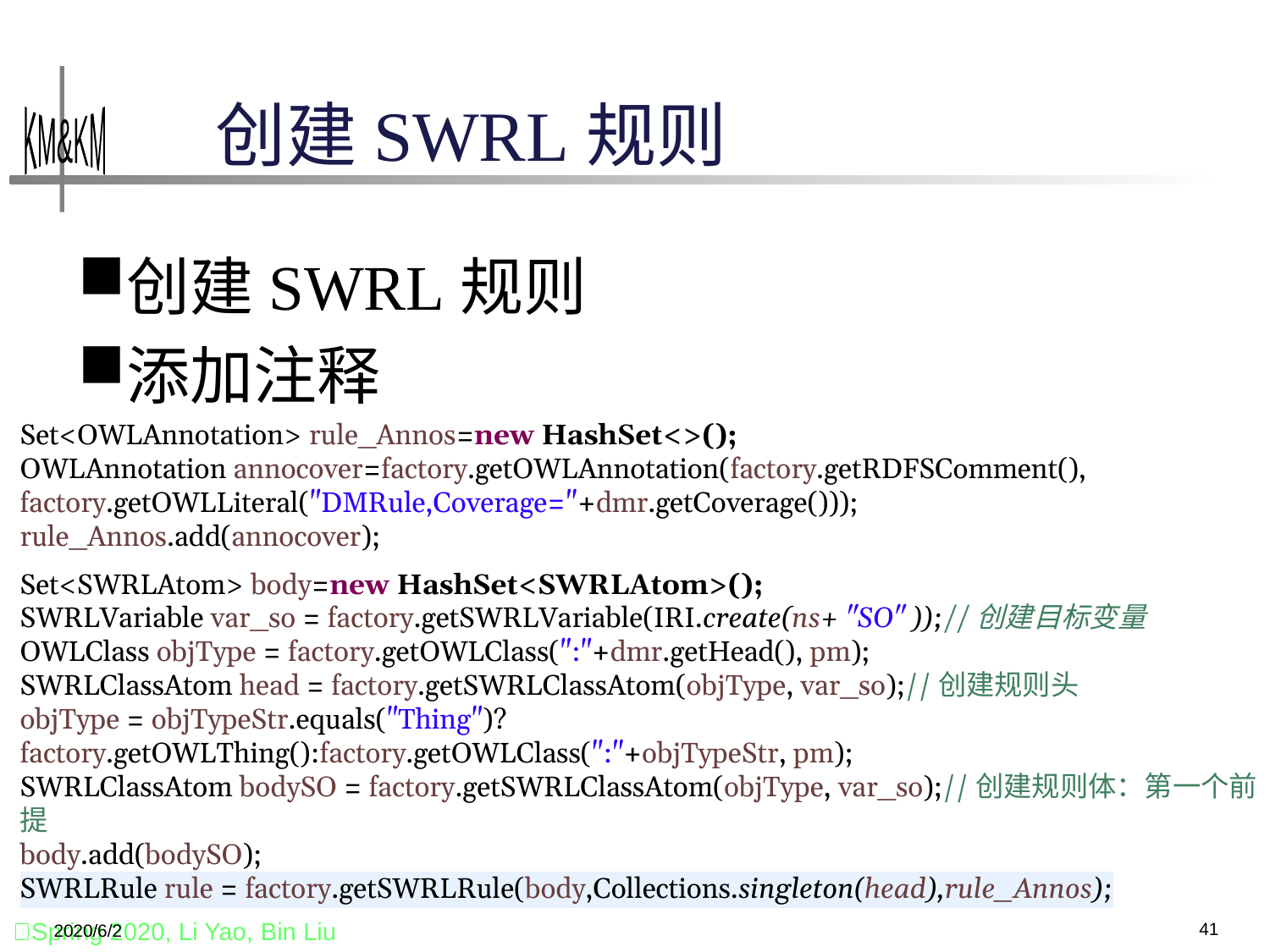

# 创建SWRL规则
创建SWRL规则
添加注释
Set<OWLAnnotation> rule_Annos=new HashSet<>();
OWLAnnotation annocover=factory.getOWLAnnotation(factory.getRDFSComment(),
factory.getOWLLiteral("DMRule,Coverage="+dmr.getCoverage()));
rule_Annos.add(annocover);
Set<SWRLAtom> body=new HashSet<SWRLAtom>();
SWRLVariable var_so = factory.getSWRLVariable(IRI.create(ns+ "SO" ));//创建目标变量
OWLClass objType = factory.getOWLClass(":"+dmr.getHead(), pm);
SWRLClassAtom head = factory.getSWRLClassAtom(objType, var_so);//创建规则头
objType = objTypeStr.equals("Thing")?factory.getOWLThing():factory.getOWLClass(":"+objTypeStr, pm);
SWRLClassAtom bodySO = factory.getSWRLClassAtom(objType, var_so);//创建规则体：第一个前提
body.add(bodySO);
SWRLRule rule = factory.getSWRLRule(body,Collections.singleton(head),rule_Annos);
41
2020/6/2